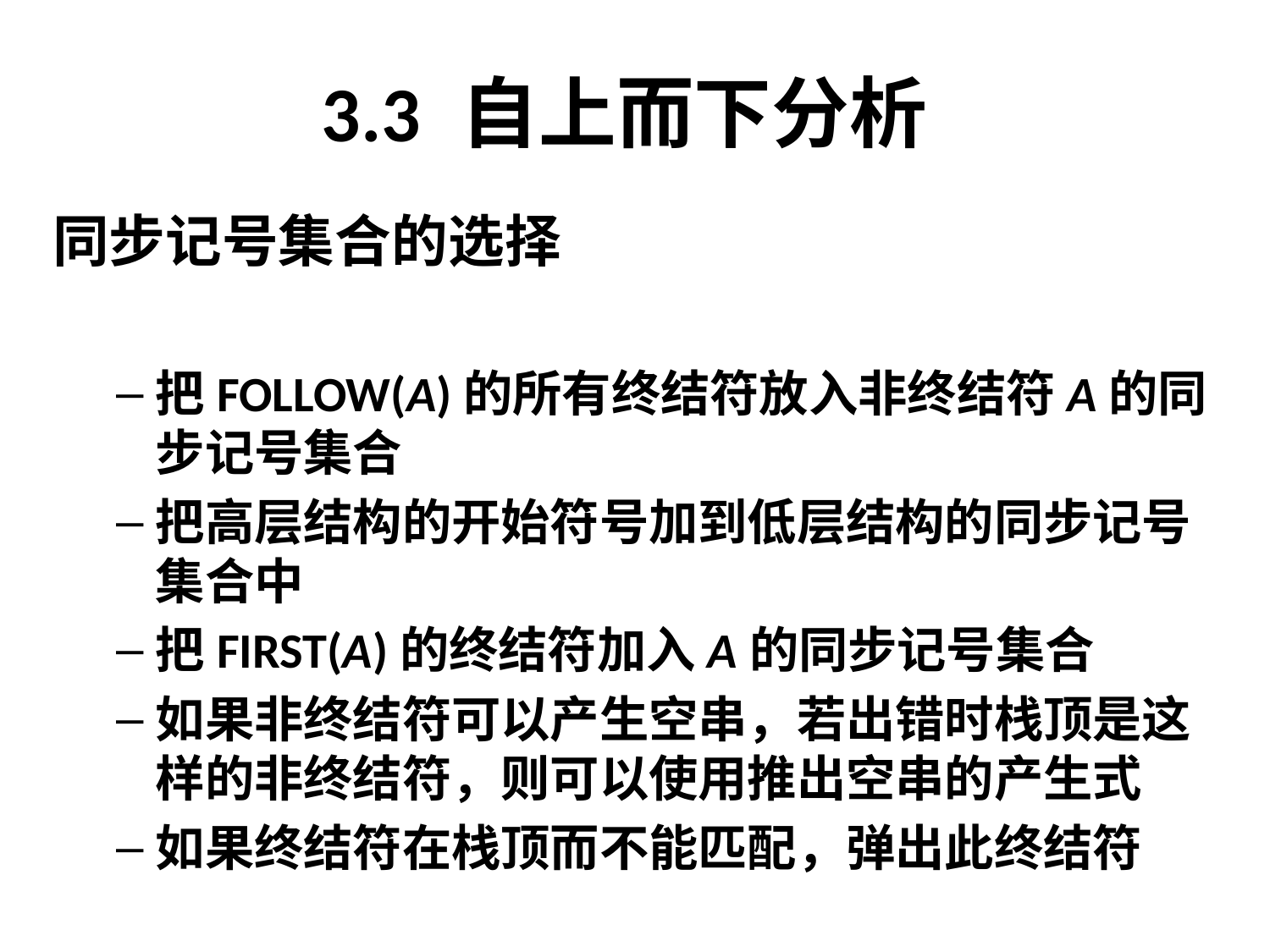

# 3.3 自上而下分析
同步记号集合的选择

把FOLLOW(A)的所有终结符放入非终结符A的同步记号集合
把高层结构的开始符号加到低层结构的同步记号集合中
把FIRST(A)的终结符加入A的同步记号集合
如果非终结符可以产生空串，若出错时栈顶是这样的非终结符，则可以使用推出空串的产生式
如果终结符在栈顶而不能匹配，弹出此终结符